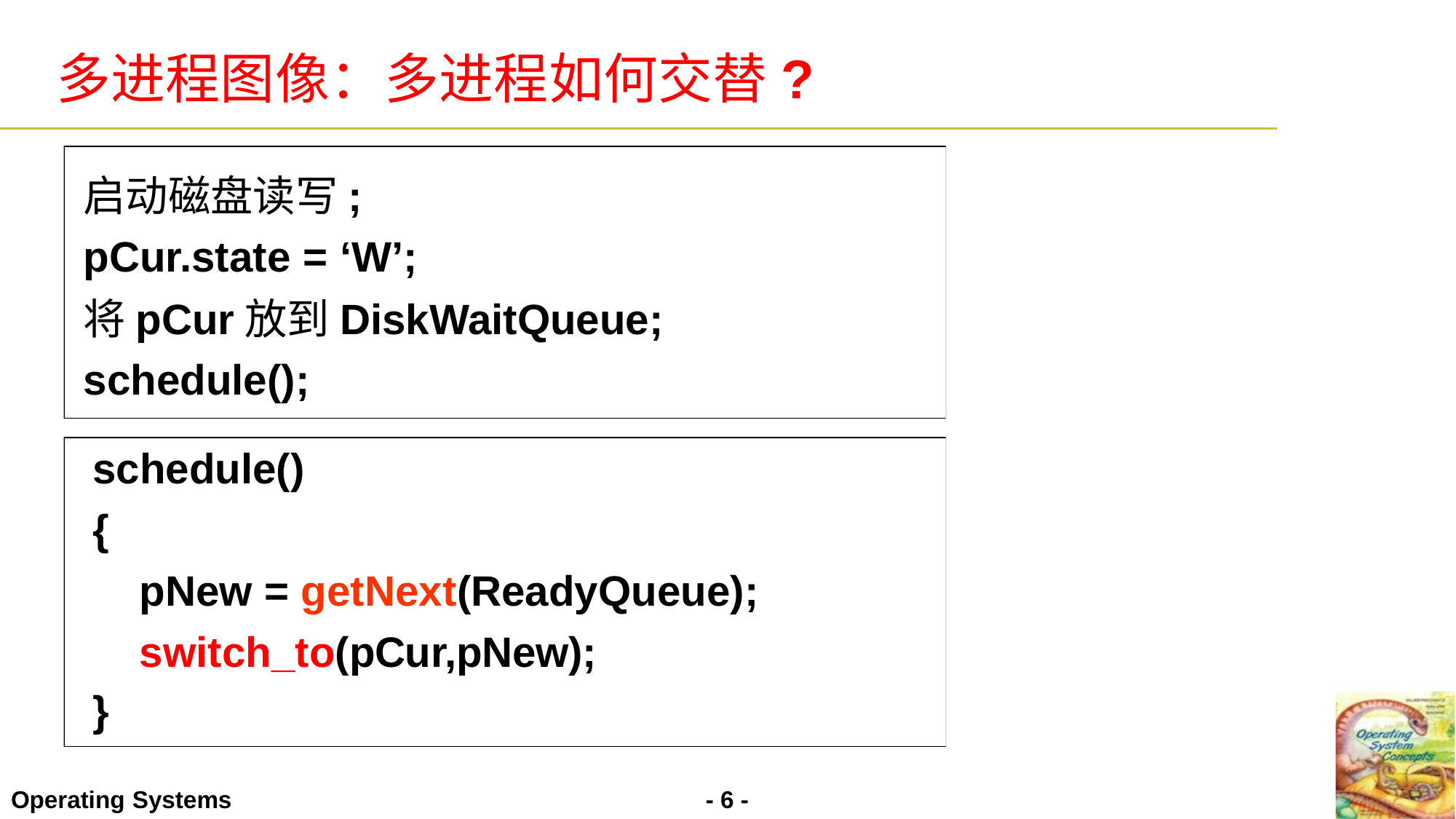

多进程图像：多进程如何交替?

启动磁盘读写;
pCur.state = ‘W’;
将pCur放到DiskWaitQueue;
schedule();

schedule()
{
pNew = getNext(ReadyQueue);
switch_to(pCur,pNew);
}

- 6 -
Operating Systems